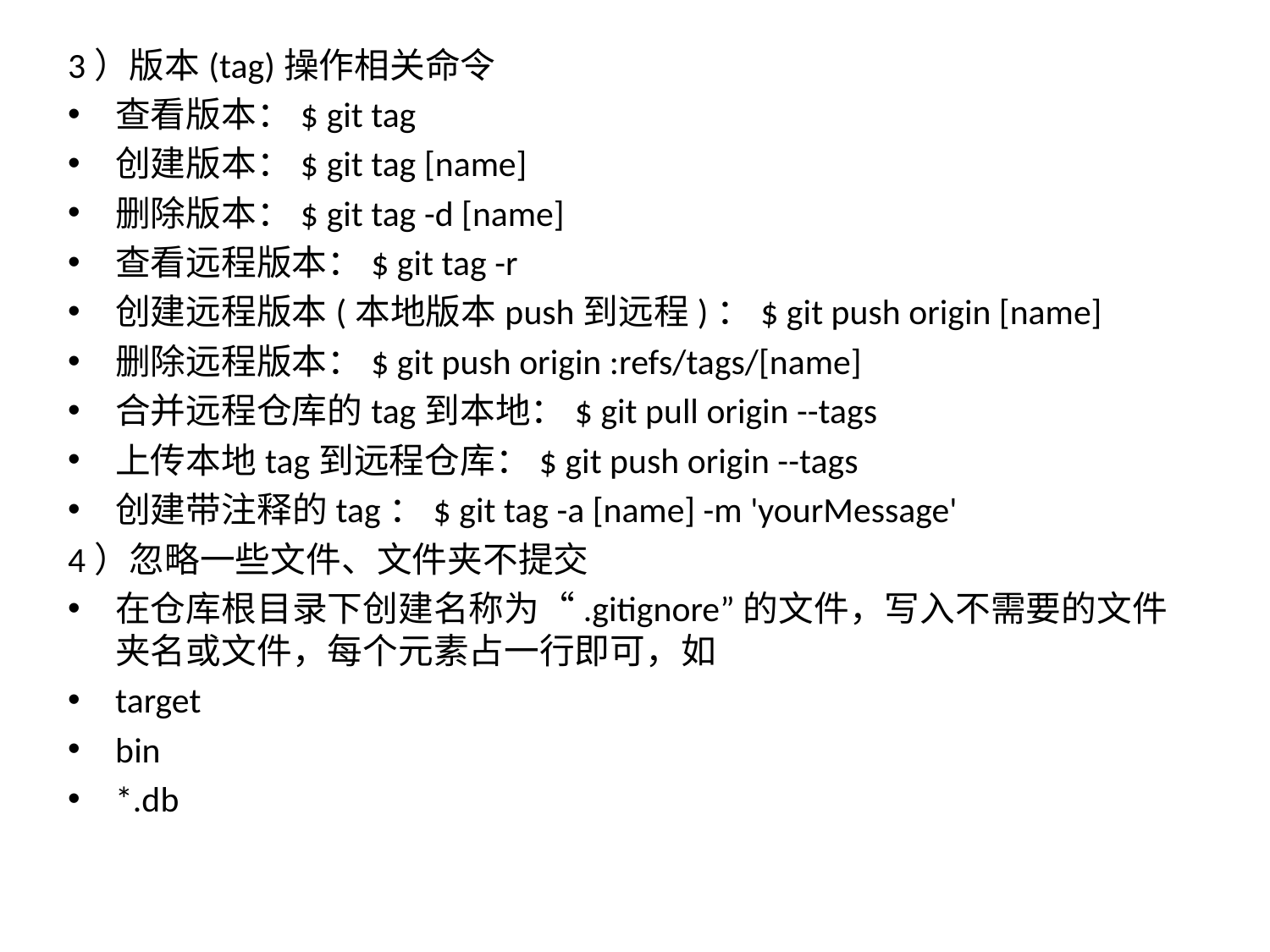

3）版本(tag)操作相关命令
查看版本：$ git tag
创建版本：$ git tag [name]
删除版本：$ git tag -d [name]
查看远程版本：$ git tag -r
创建远程版本(本地版本push到远程)：$ git push origin [name]
删除远程版本：$ git push origin :refs/tags/[name]
合并远程仓库的tag到本地：$ git pull origin --tags
上传本地tag到远程仓库：$ git push origin --tags
创建带注释的tag：$ git tag -a [name] -m 'yourMessage'
4）忽略一些文件、文件夹不提交
在仓库根目录下创建名称为“.gitignore”的文件，写入不需要的文件夹名或文件，每个元素占一行即可，如
target
bin
*.db